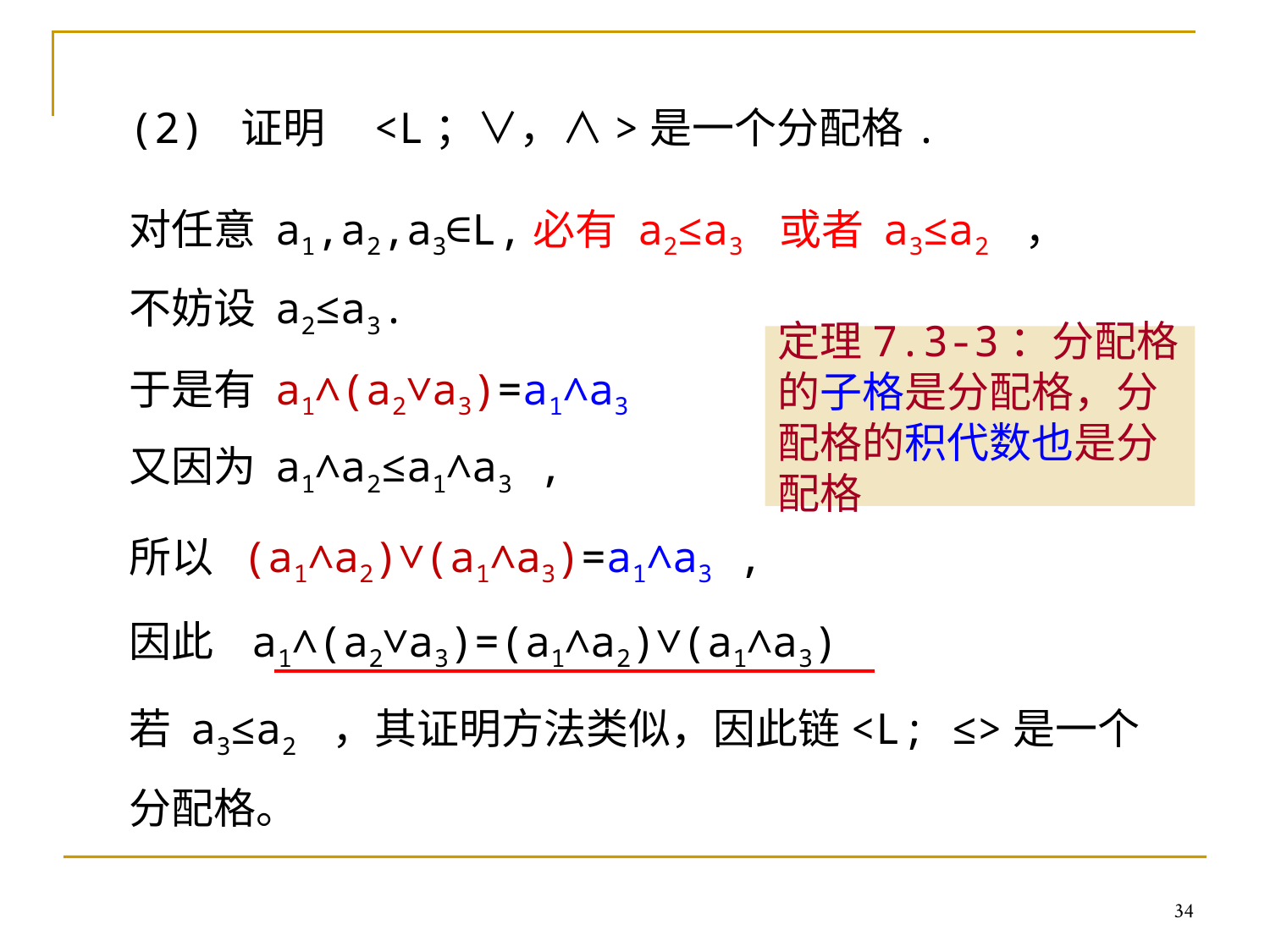

(2) 证明    <L；∨，∧>是一个分配格.
对任意 a1,a2,a3∈L,必有 a2≤a3 或者 a3≤a2 ，
不妨设 a2≤a3.
定理7.3-3：分配格的子格是分配格，分配格的积代数也是分配格
于是有 a1∧(a2∨a3)=a1∧a3
又因为 a1∧a2≤a1∧a3 ,
所以  (a1∧a2)∨(a1∧a3)=a1∧a3 ,
因此   a1∧(a2∨a3)=(a1∧a2)∨(a1∧a3)
若 a3≤a2 ，其证明方法类似，因此链<L; ≤>是一个
分配格。
34